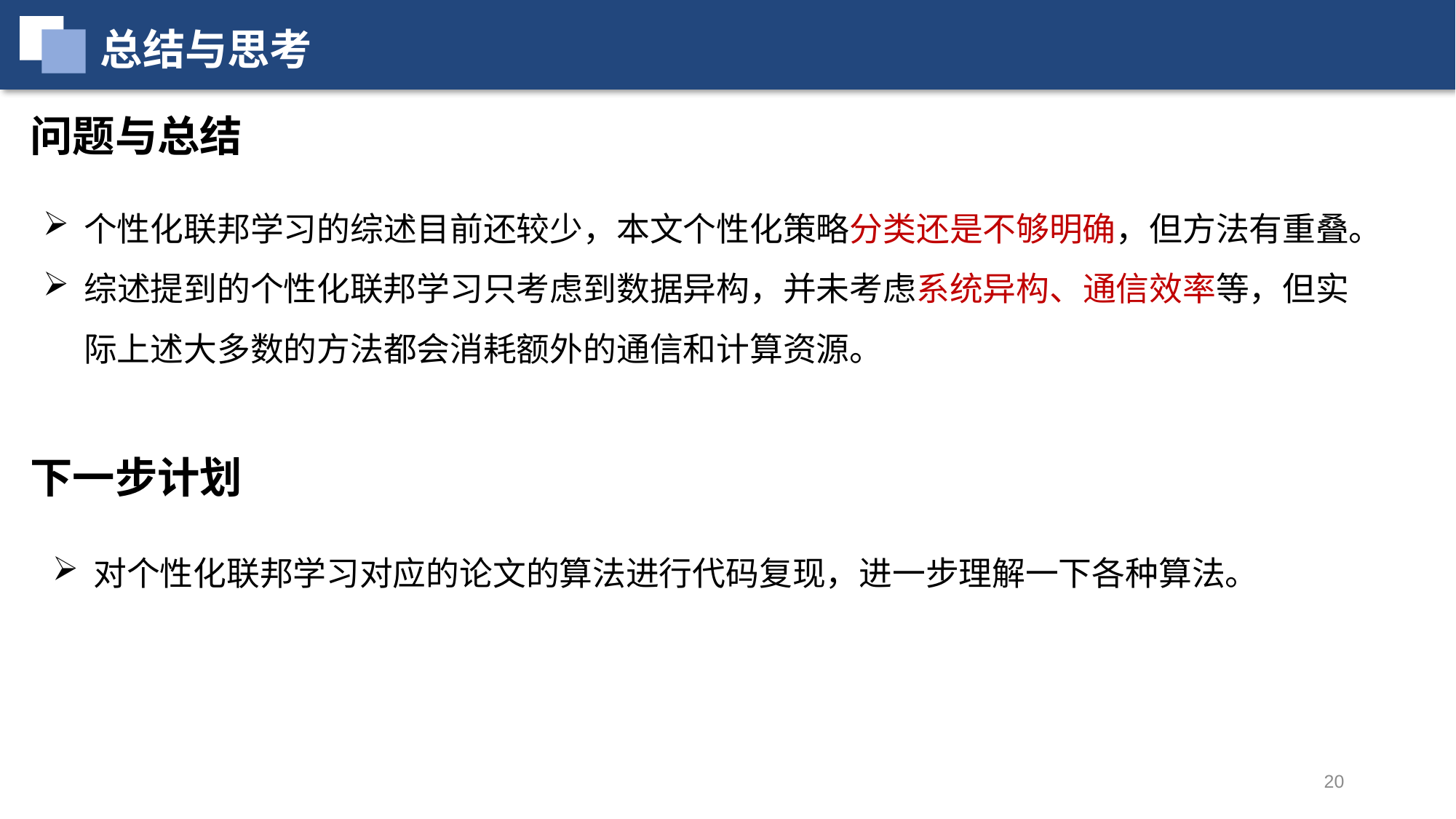

总结与思考

问题与总结
个性化联邦学习的综述目前还较少，本文个性化策略分类还是不够明确，但方法有重叠。
综述提到的个性化联邦学习只考虑到数据异构，并未考虑系统异构、通信效率等，但实际上述大多数的方法都会消耗额外的通信和计算资源。
下一步计划
对个性化联邦学习对应的论文的算法进行代码复现，进一步理解一下各种算法。
20